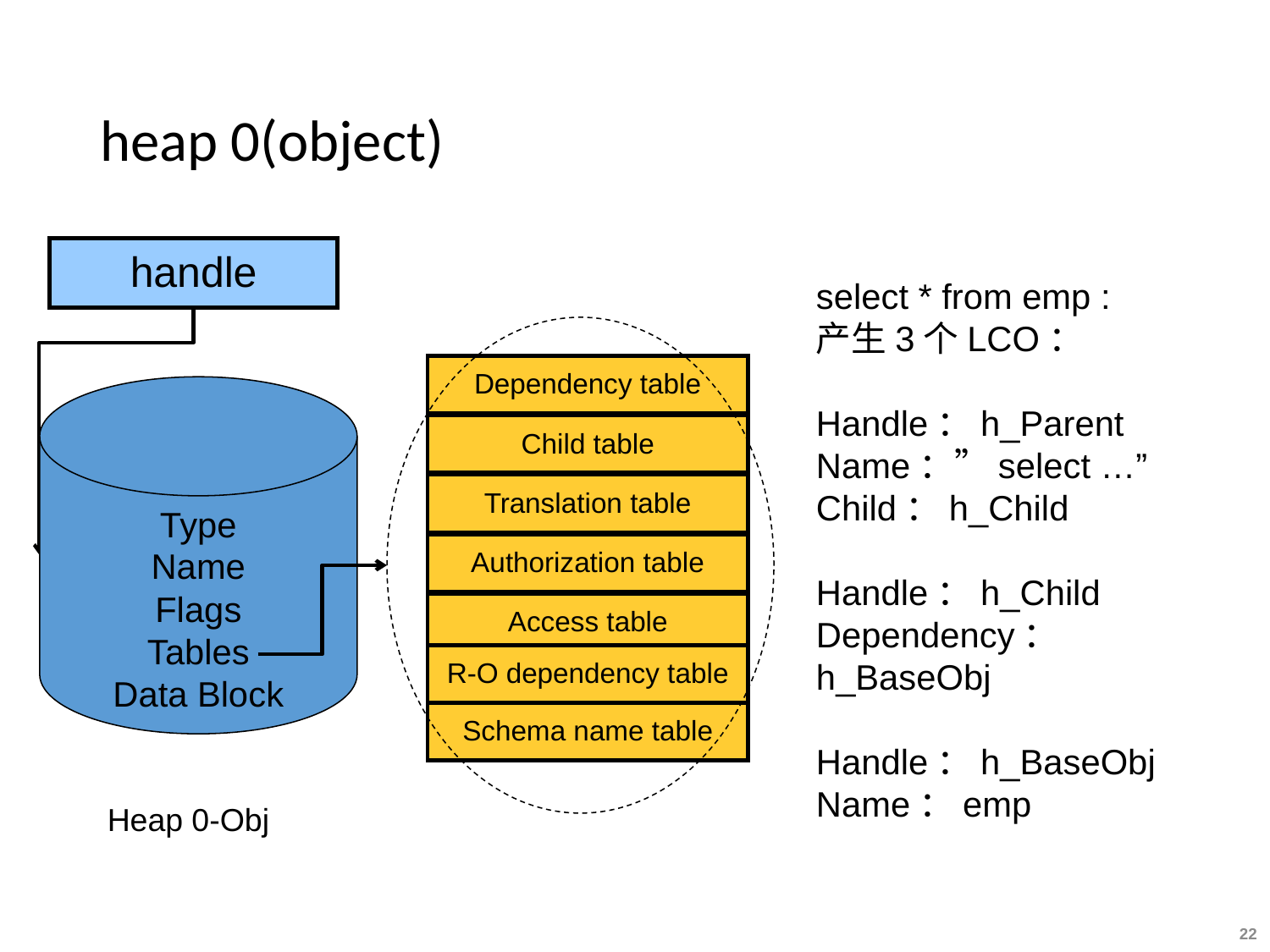

# heap 0(object)
handle

select * from emp :
产生3个LCO：

Handle：h_Parent
Name：”select …”
Child：h_Child

Handle：h_Child
Dependency：h_BaseObj

Handle：h_BaseObj
Name：emp

Dependency table
Child table
Translation table
Authorization table
Access table
R-O dependency table
Schema name table
Type
Name
Flags
Tables
Data Block
Heap 0-Obj

22